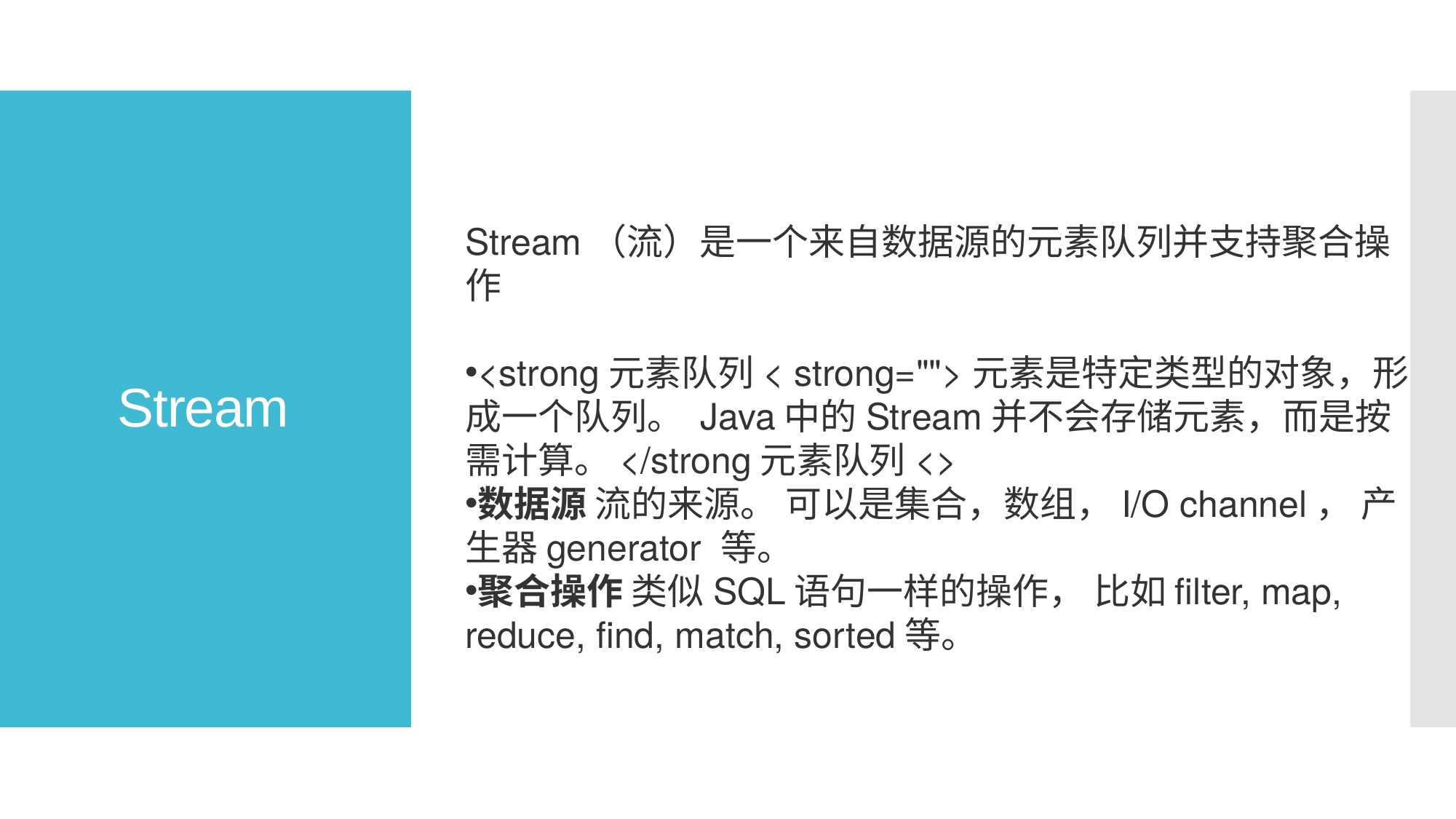

# Stream
Stream（流）是一个来自数据源的元素队列并支持聚合操作

<strong元素队列< strong="">元素是特定类型的对象，形成一个队列。 Java中的Stream并不会存储元素，而是按需计算。</strong元素队列<>
数据源 流的来源。 可以是集合，数组，I/O channel， 产生器generator 等。
聚合操作 类似SQL语句一样的操作， 比如filter, map, reduce, find, match, sorted等。